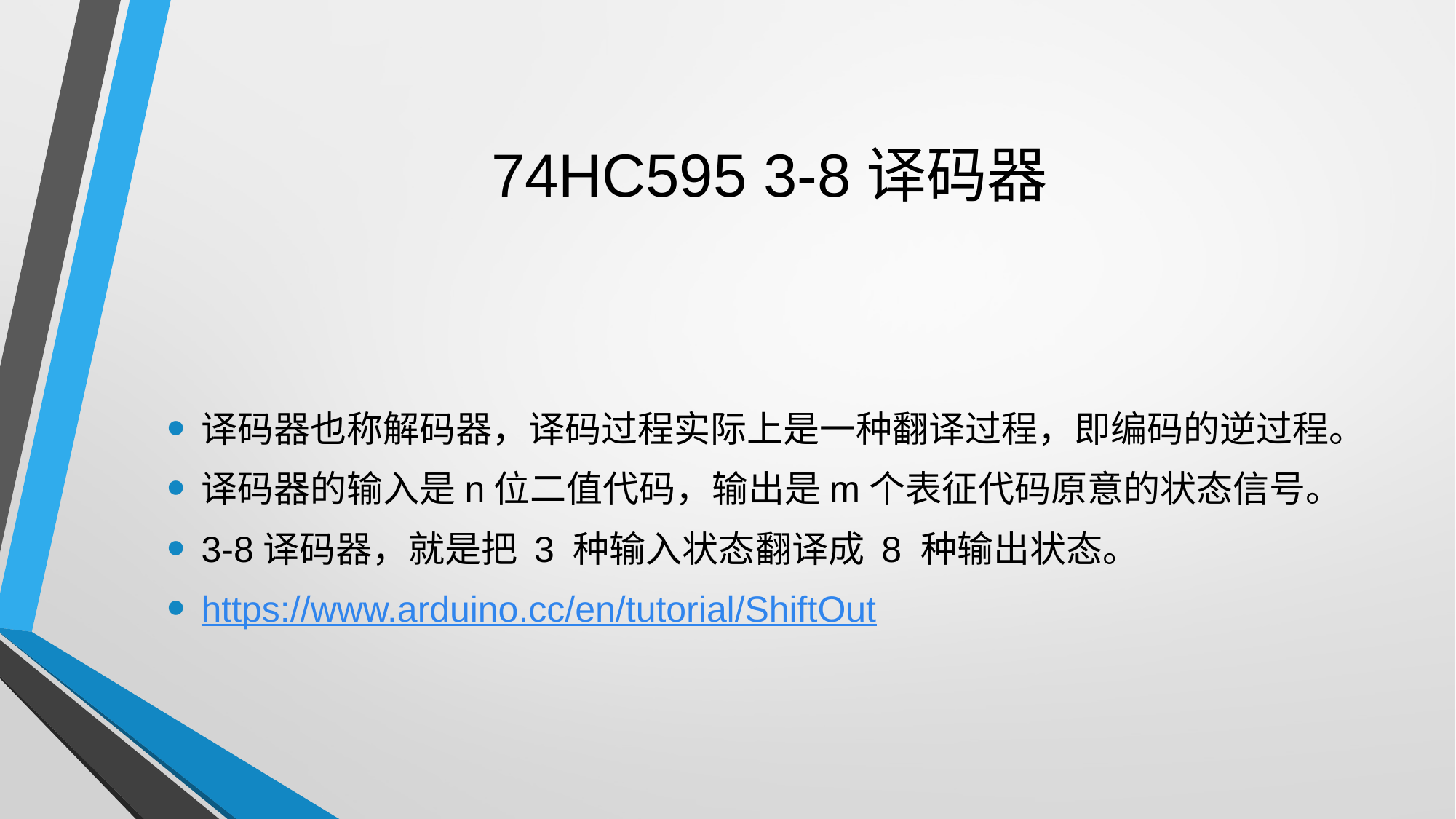

# 74HC595 3-8译码器
译码器也称解码器，译码过程实际上是一种翻译过程，即编码的逆过程。
译码器的输入是n位二值代码，输出是m个表征代码原意的状态信号。
3-8译码器，就是把 3 种输入状态翻译成 8 种输出状态。
https://www.arduino.cc/en/tutorial/ShiftOut